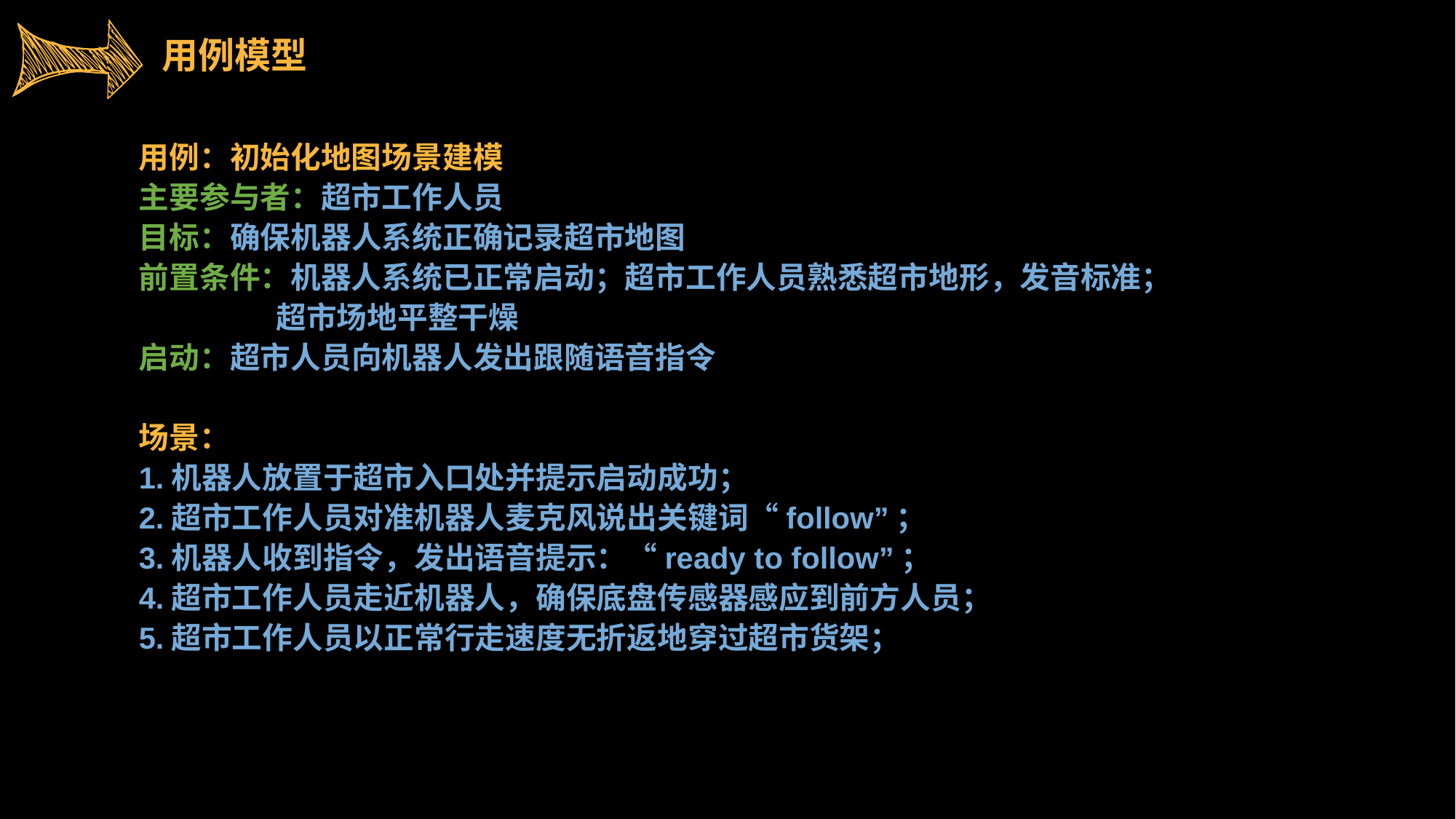

用例模型
用例：初始化地图场景建模
主要参与者：超市工作人员
目标：确保机器人系统正确记录超市地图
前置条件：机器人系统已正常启动；超市工作人员熟悉超市地形，发音标准；
	   超市场地平整干燥
启动：超市人员向机器人发出跟随语音指令

场景：
1.机器人放置于超市入口处并提示启动成功；
2.超市工作人员对准机器人麦克风说出关键词“follow”；
3.机器人收到指令，发出语音提示：“ready to follow”；
4.超市工作人员走近机器人，确保底盘传感器感应到前方人员；
5.超市工作人员以正常行走速度无折返地穿过超市货架；